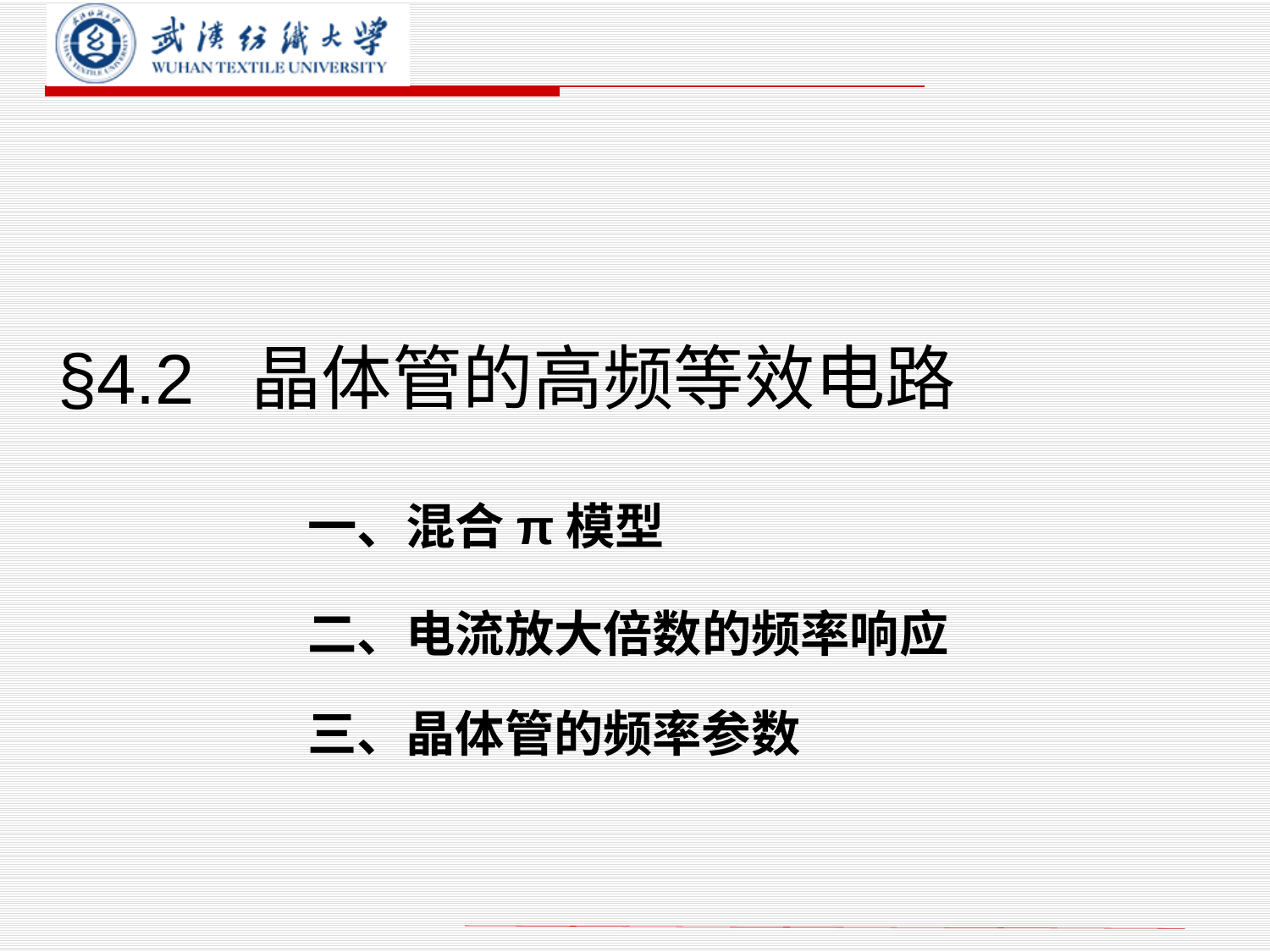

# §4.2  晶体管的高频等效电路
一、混合π模型
二、电流放大倍数的频率响应
三、晶体管的频率参数